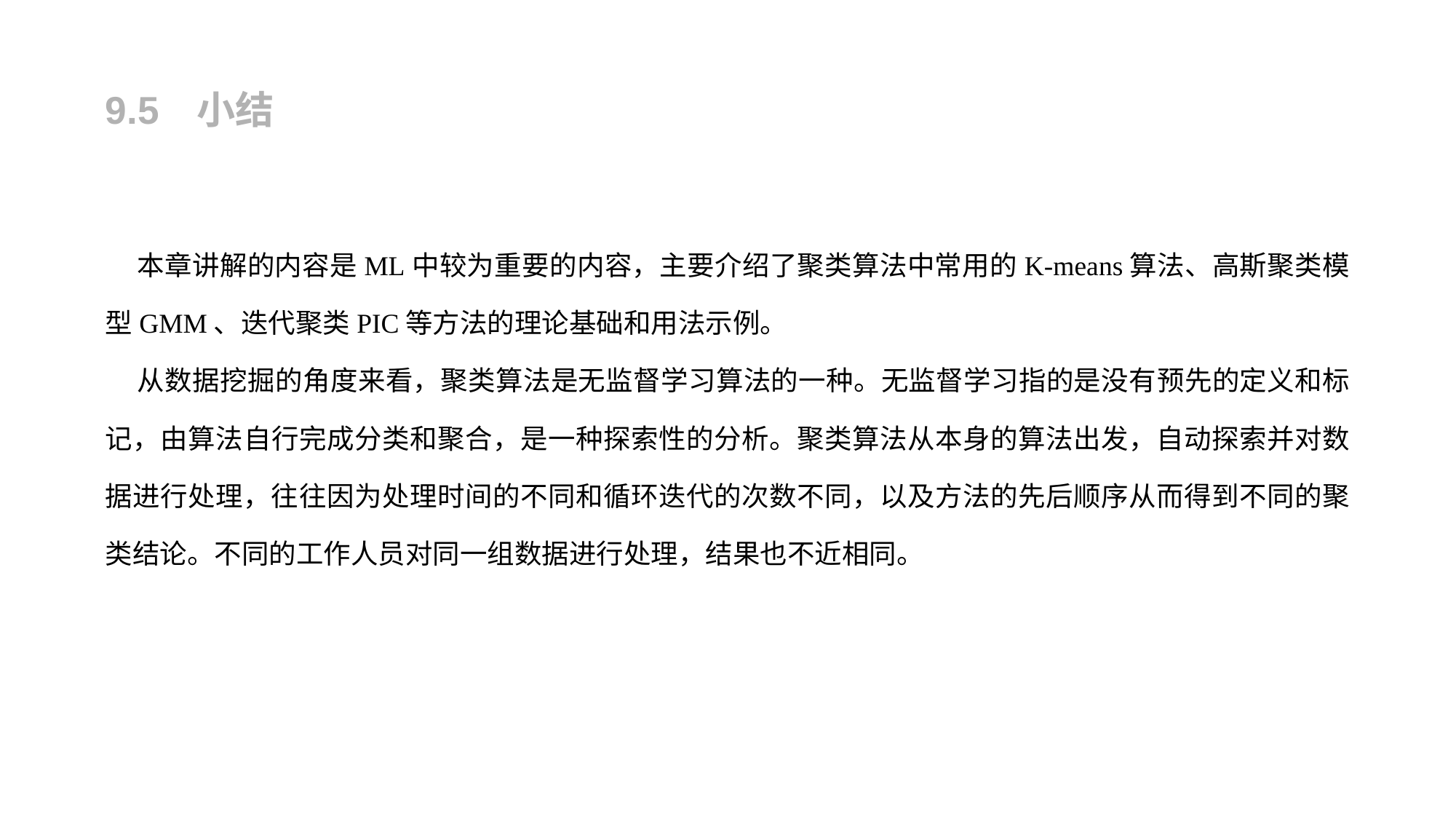

# 9.5  小结
本章讲解的内容是ML中较为重要的内容，主要介绍了聚类算法中常用的K-means算法、高斯聚类模型GMM、迭代聚类PIC等方法的理论基础和用法示例。
从数据挖掘的角度来看，聚类算法是无监督学习算法的一种。无监督学习指的是没有预先的定义和标记，由算法自行完成分类和聚合，是一种探索性的分析。聚类算法从本身的算法出发，自动探索并对数据进行处理，往往因为处理时间的不同和循环迭代的次数不同，以及方法的先后顺序从而得到不同的聚类结论。不同的工作人员对同一组数据进行处理，结果也不近相同。